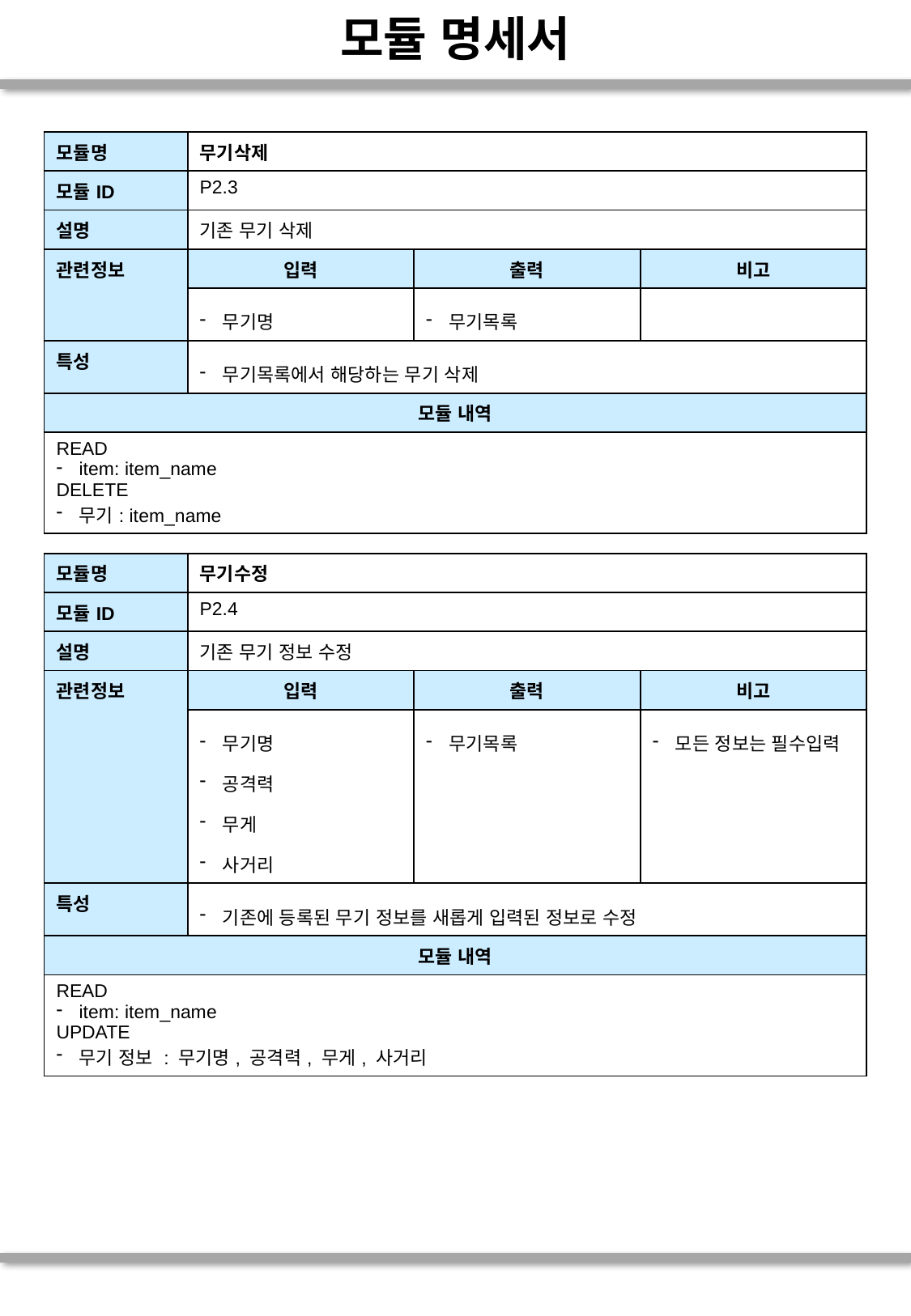

# 모듈 명세서
| 모듈명 | 무기삭제 |  |  |
| --- | --- | --- | --- |
| 모듈ID | P2.3 |  |  |
| 설명 | 기존 무기 삭제 |  |  |
| 관련정보 | 입력 | 출력 | 비고 |
|  | 무기명 | 무기목록 |  |
| 특성 | 무기목록에서 해당하는 무기 삭제 |  |  |
| 모듈 내역 |  |  |  |
| READ item: item\_name DELETE 무기: item\_name |  |  |  |
| 모듈명 | 무기수정 |  |  |
| --- | --- | --- | --- |
| 모듈ID | P2.4 |  |  |
| 설명 | 기존 무기 정보 수정 |  |  |
| 관련정보 | 입력 | 출력 | 비고 |
|  | 무기명 공격력 무게 사거리 | 무기목록 | 모든 정보는 필수입력 |
| 특성 | 기존에 등록된 무기 정보를 새롭게 입력된 정보로 수정 |  |  |
| 모듈 내역 |  |  |  |
| READ item: item\_name UPDATE 무기 정보 : 무기명, 공격력, 무게, 사거리 |  |  |  |